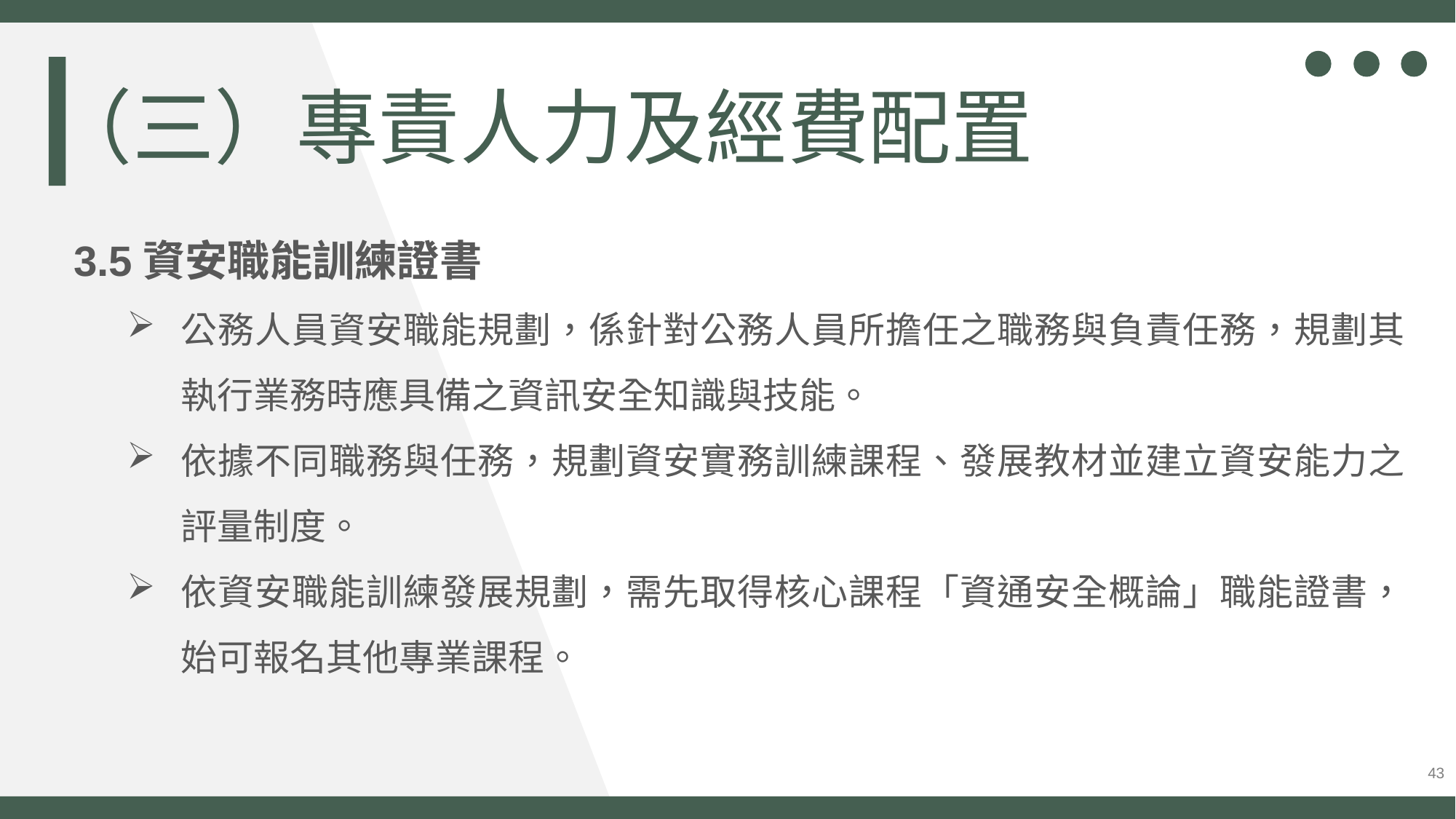

（三）專責人力及經費配置
3.5資安職能訓練證書
公務人員資安職能規劃，係針對公務人員所擔任之職務與負責任務，規劃其執行業務時應具備之資訊安全知識與技能。
依據不同職務與任務，規劃資安實務訓練課程、發展教材並建立資安能力之評量制度。
依資安職能訓練發展規劃，需先取得核心課程「資通安全概論」職能證書，始可報名其他專業課程。
43